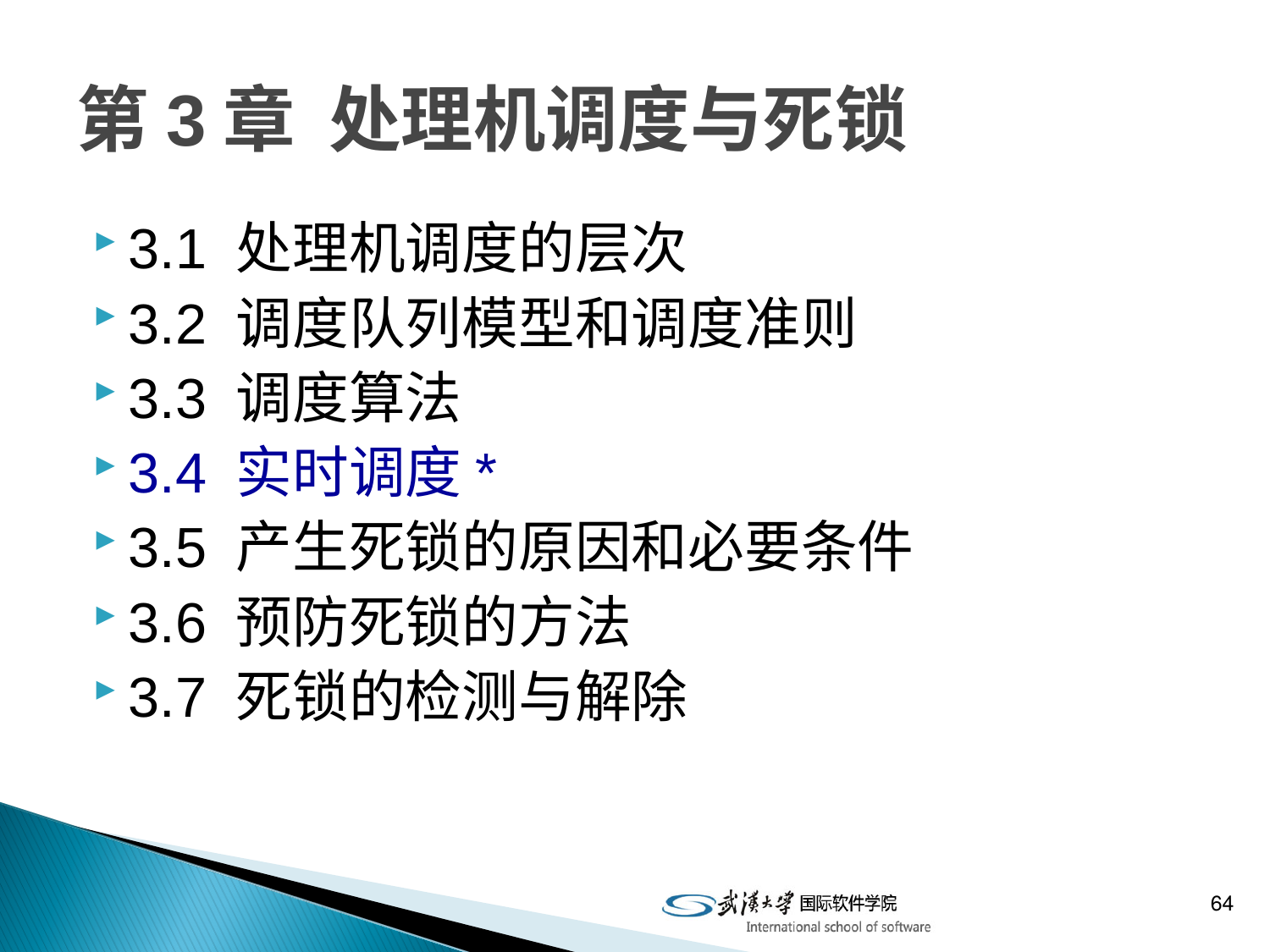

# 第3章  处理机调度与死锁
3.1 处理机调度的层次
3.2 调度队列模型和调度准则
3.3 调度算法
3.4 实时调度*
3.5 产生死锁的原因和必要条件
3.6 预防死锁的方法
3.7 死锁的检测与解除